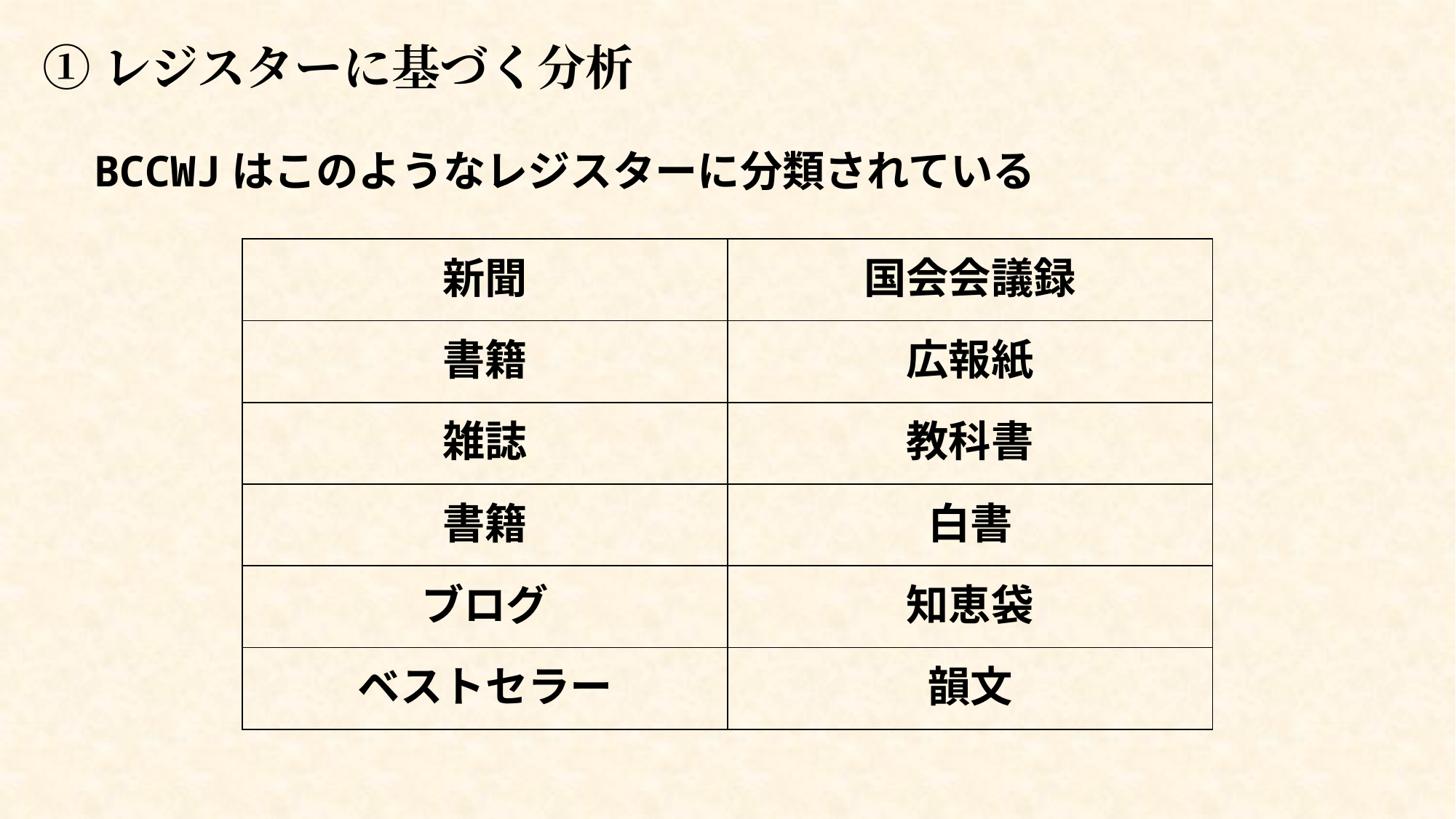

①レジスターに基づく分析
BCCWJはこのようなレジスターに分類されている
| 新聞 | 国会会議録 |
| --- | --- |
| 書籍 | 広報紙 |
| 雑誌 | 教科書 |
| 書籍 | 白書 |
| ブログ | 知恵袋 |
| ベストセラー | 韻文 |